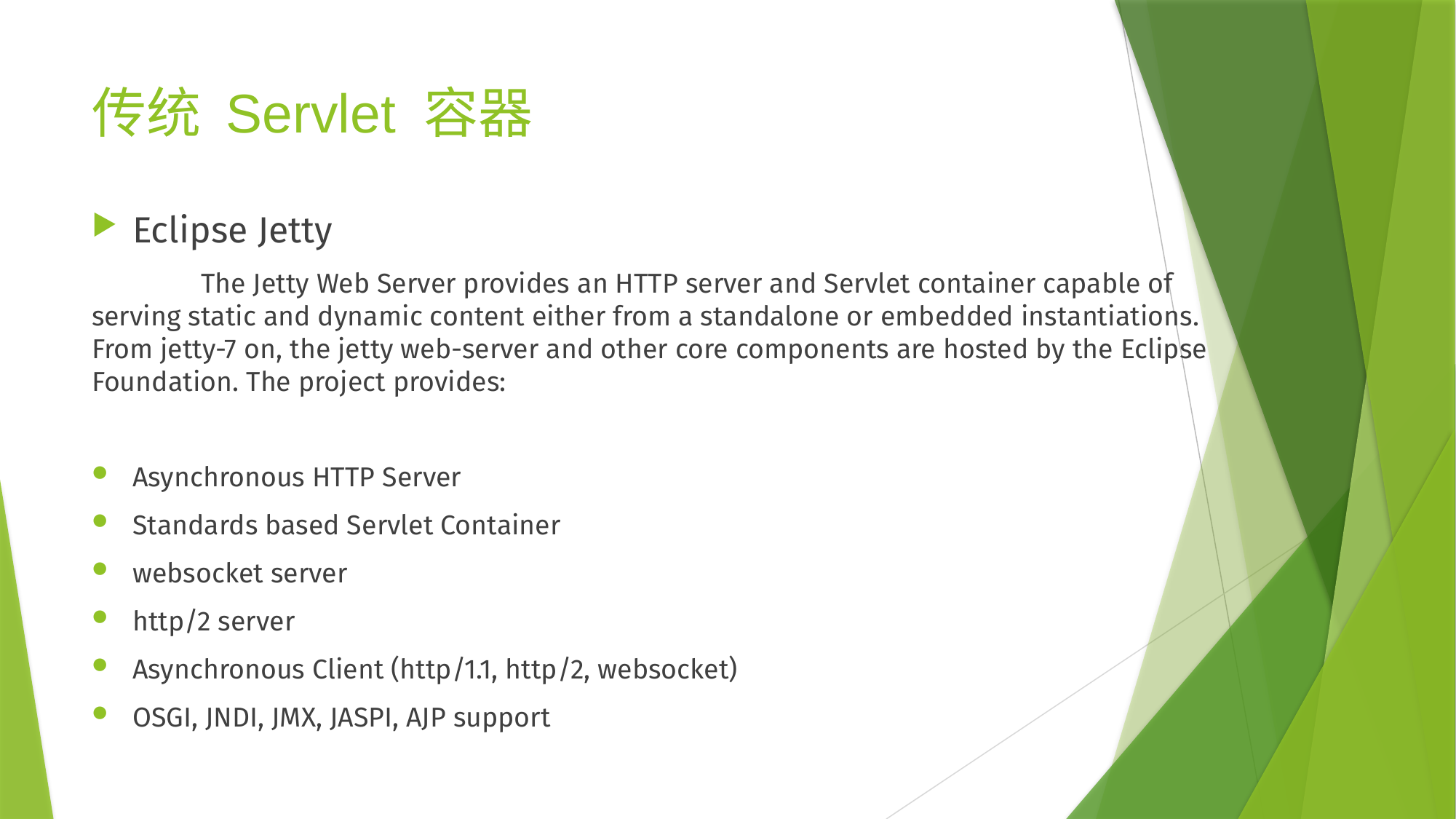

# 传统 Servlet 容器
Eclipse Jetty
	The Jetty Web Server provides an HTTP server and Servlet container capable of serving static and dynamic content either from a standalone or embedded instantiations. From jetty-7 on, the jetty web-server and other core components are hosted by the Eclipse Foundation. The project provides:

Asynchronous HTTP Server
Standards based Servlet Container
websocket server
http/2 server
Asynchronous Client (http/1.1, http/2, websocket)
OSGI, JNDI, JMX, JASPI, AJP support